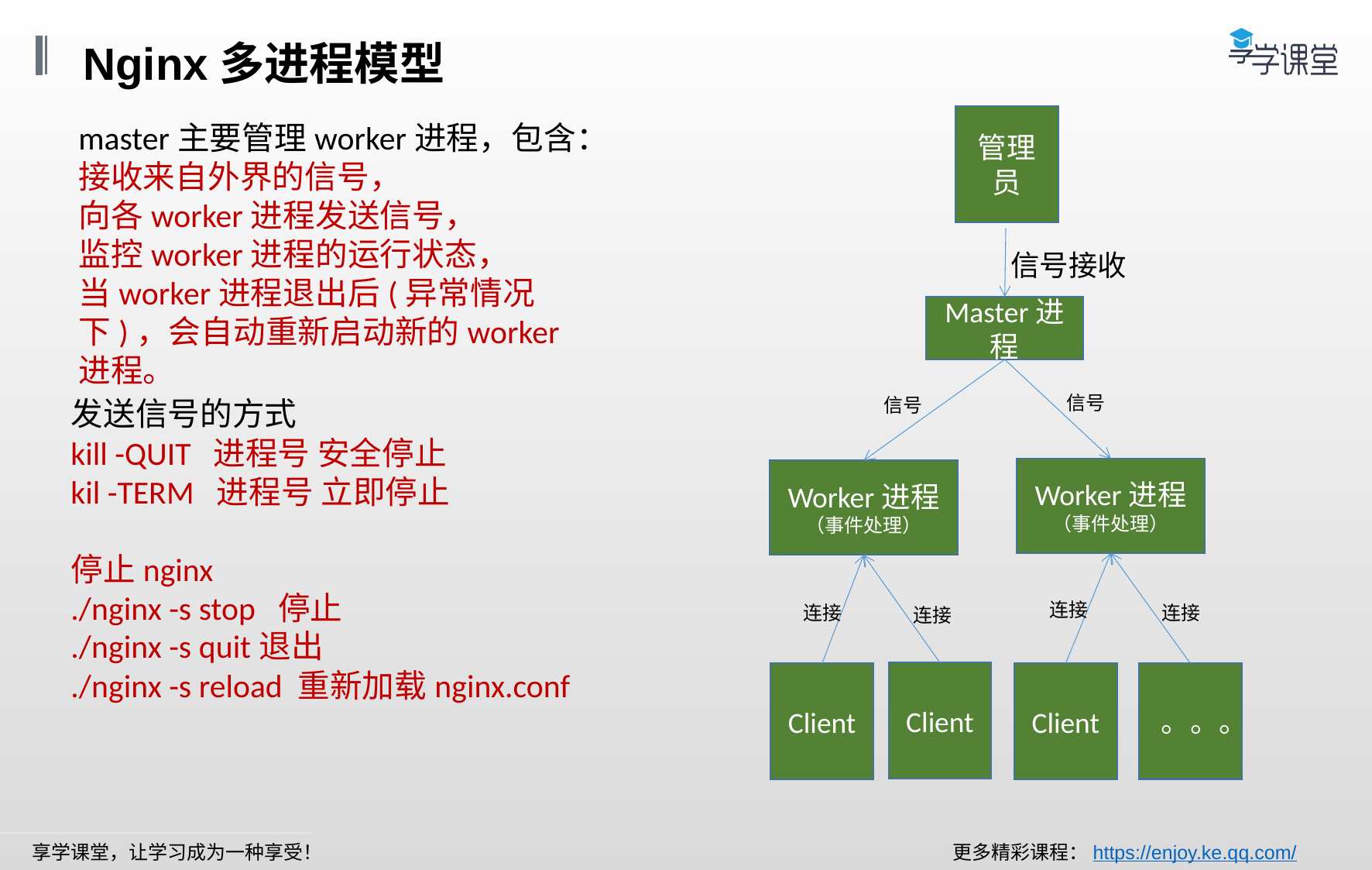

Nginx多进程模型
管理员
master主要管理worker进程，包含：
接收来自外界的信号，
向各worker进程发送信号，
监控worker进程的运行状态，
当worker进程退出后(异常情况下)，会自动重新启动新的worker进程。
信号接收
Master进程
信号
信号
发送信号的方式
kill -QUIT  进程号 安全停止
kil -TERM  进程号 立即停止

停止nginx
./nginx -s stop  停止
./nginx -s quit退出
./nginx -s reload 重新加载nginx.conf
Worker进程
（事件处理）
Worker进程
（事件处理）
连接
连接
连接
连接
Client
。。。
Client
Client